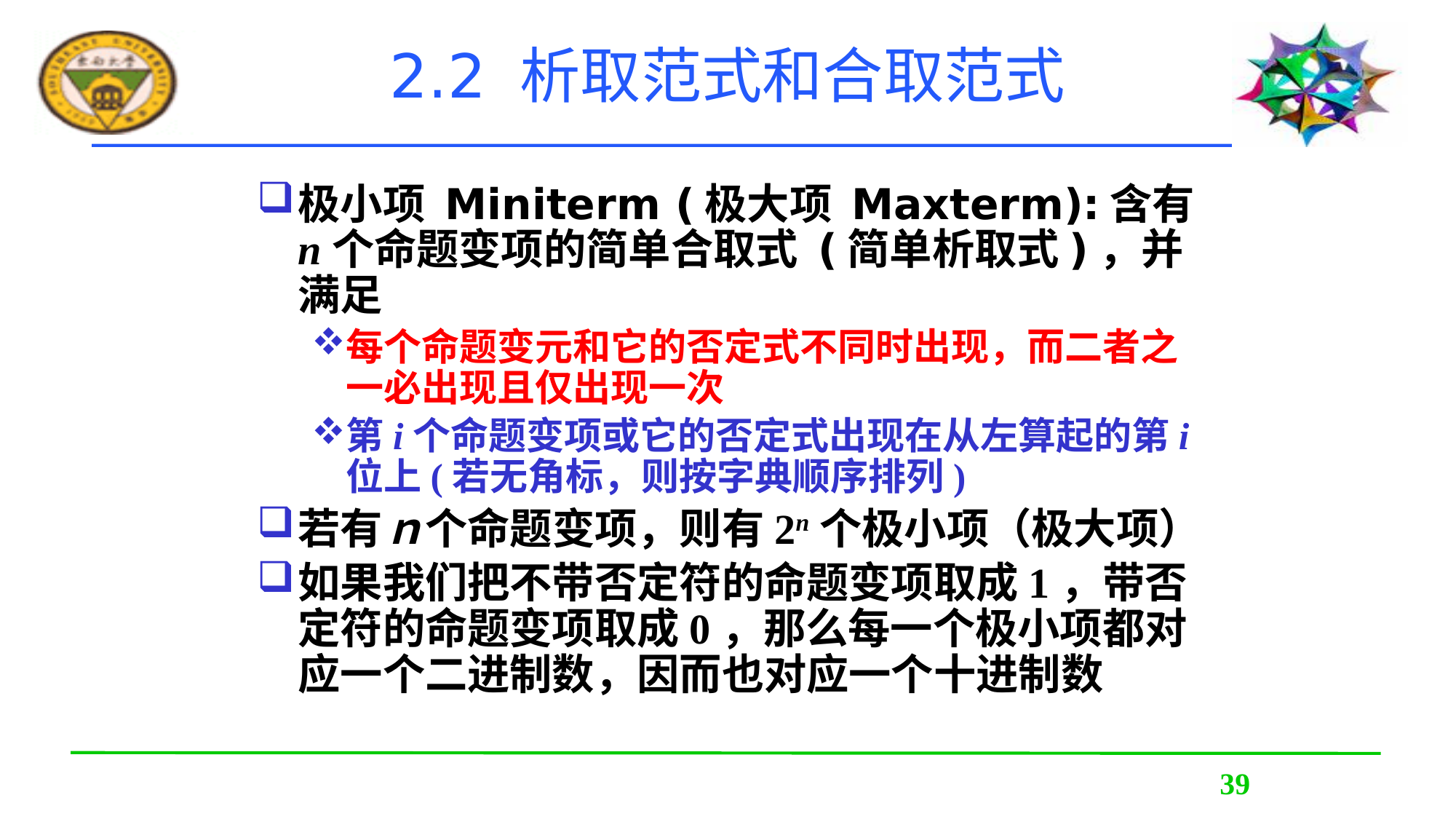

# 2.2 析取范式和合取范式
极小项 Miniterm (极大项 Maxterm):含有n个命题变项的简单合取式 (简单析取式)，并满足
每个命题变元和它的否定式不同时出现，而二者之一必出现且仅出现一次
第i个命题变项或它的否定式出现在从左算起的第i位上(若无角标，则按字典顺序排列)
若有ｎ个命题变项，则有2n个极小项（极大项）
如果我们把不带否定符的命题变项取成1，带否定符的命题变项取成0，那么每一个极小项都对应一个二进制数，因而也对应一个十进制数